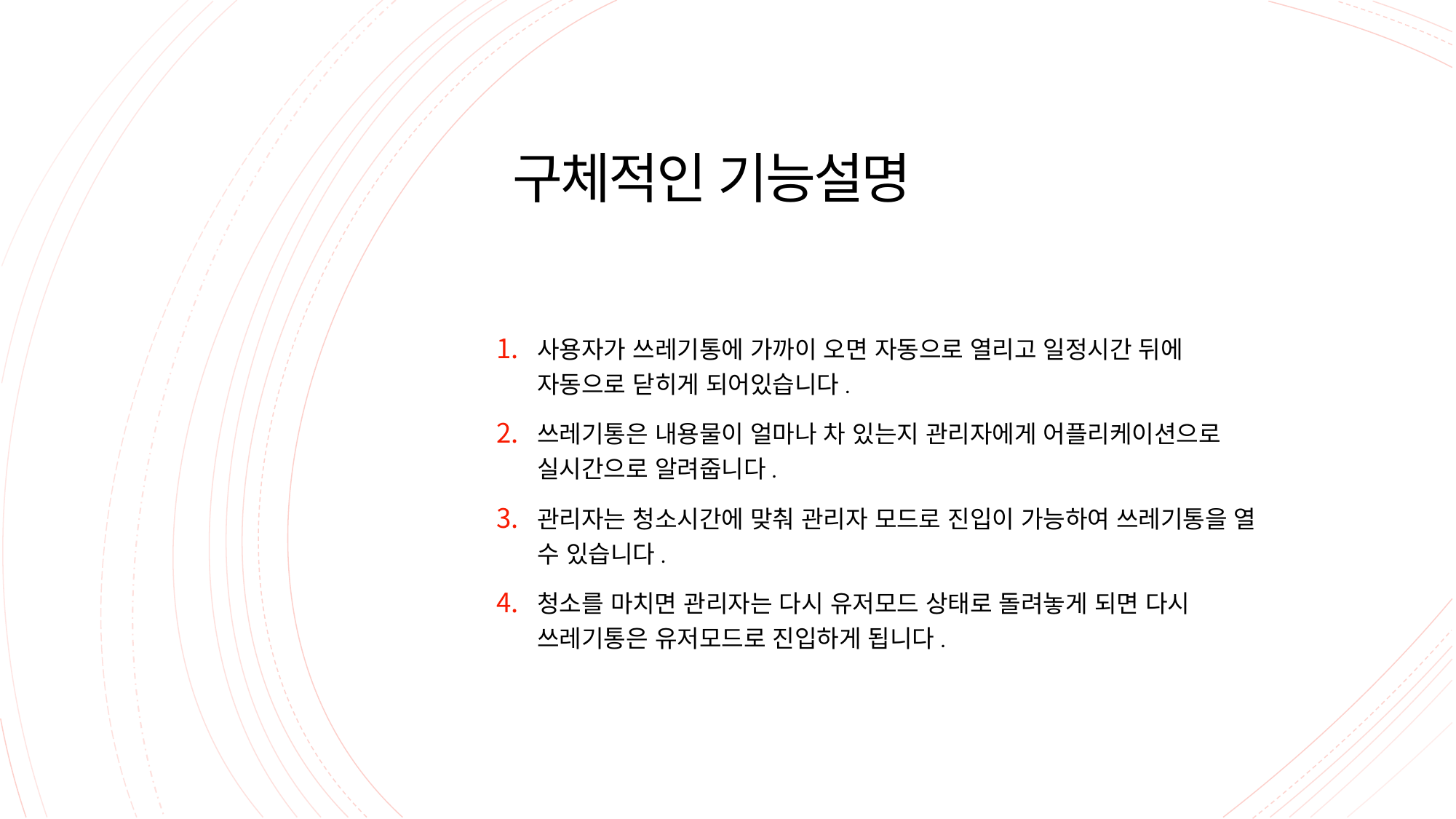

# 구체적인 기능설명
사용자가 쓰레기통에 가까이 오면 자동으로 열리고 일정시간 뒤에 자동으로 닫히게 되어있습니다.
쓰레기통은 내용물이 얼마나 차 있는지 관리자에게 어플리케이션으로 실시간으로 알려줍니다.
관리자는 청소시간에 맞춰 관리자 모드로 진입이 가능하여 쓰레기통을 열 수 있습니다.
청소를 마치면 관리자는 다시 유저모드 상태로 돌려놓게 되면 다시 쓰레기통은 유저모드로 진입하게 됩니다.